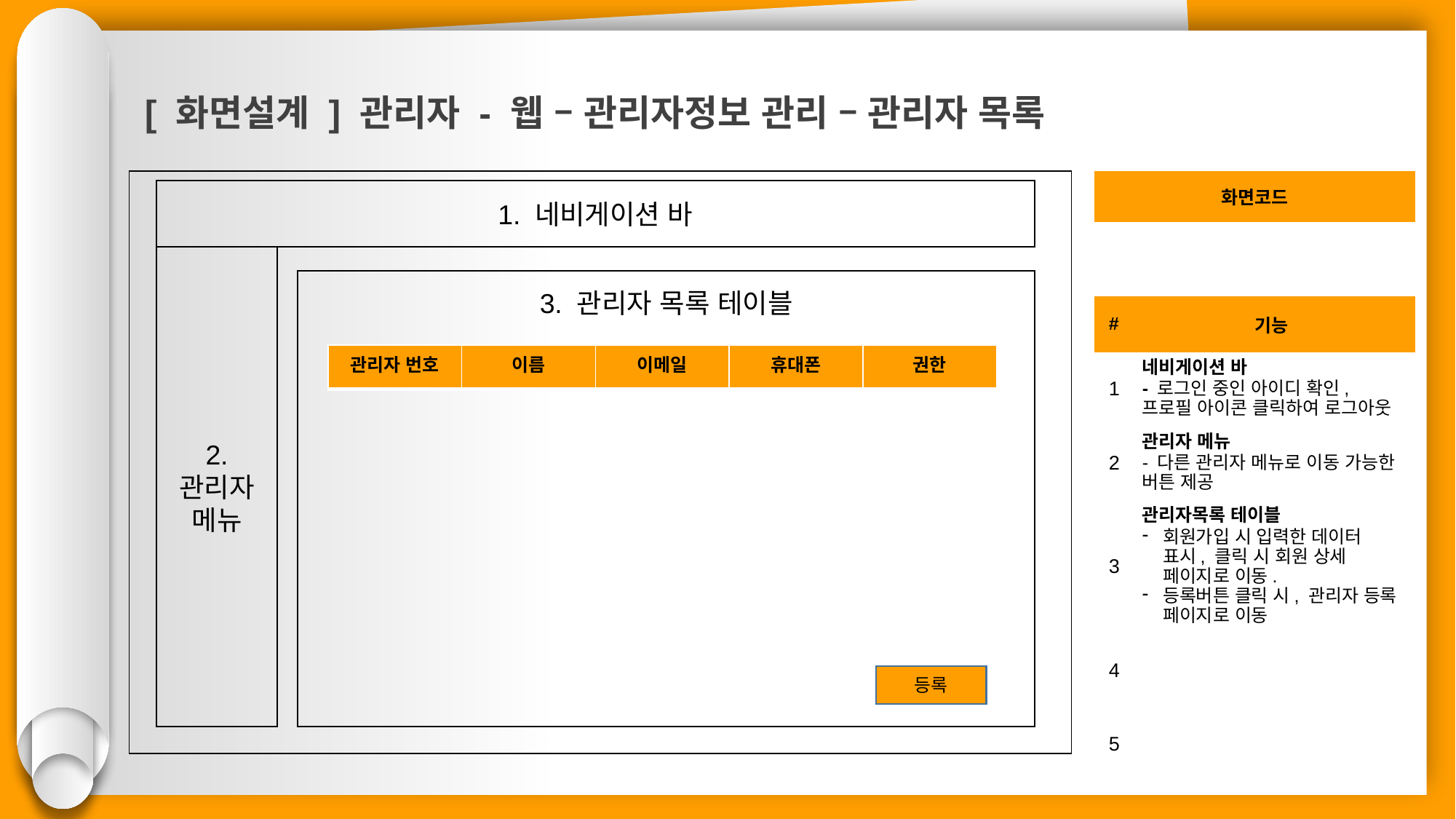

[ 화면설계 ] 관리자 - 웹 – 관리자정보 관리 – 관리자 목록

| 화면코드 |
| --- |
|  |
1. 네비게이션 바
2. 관리자
메뉴
3. 관리자 목록 테이블

| # | 기능 |
| --- | --- |
| 1 | 네비게이션 바 - 로그인 중인 아이디 확인, 프로필 아이콘 클릭하여 로그아웃 |
| 2 | 관리자 메뉴 - 다른 관리자 메뉴로 이동 가능한 버튼 제공 |
| 3 | 관리자목록 테이블 회원가입 시 입력한 데이터 표시, 클릭 시 회원 상세 페이지로 이동. 등록버튼 클릭 시, 관리자 등록 페이지로 이동 |
| 4 |  |
| 5 |  |
| 관리자 번호 | 이름 | 이메일 | 휴대폰 | 권한 |
| --- | --- | --- | --- | --- |
등록